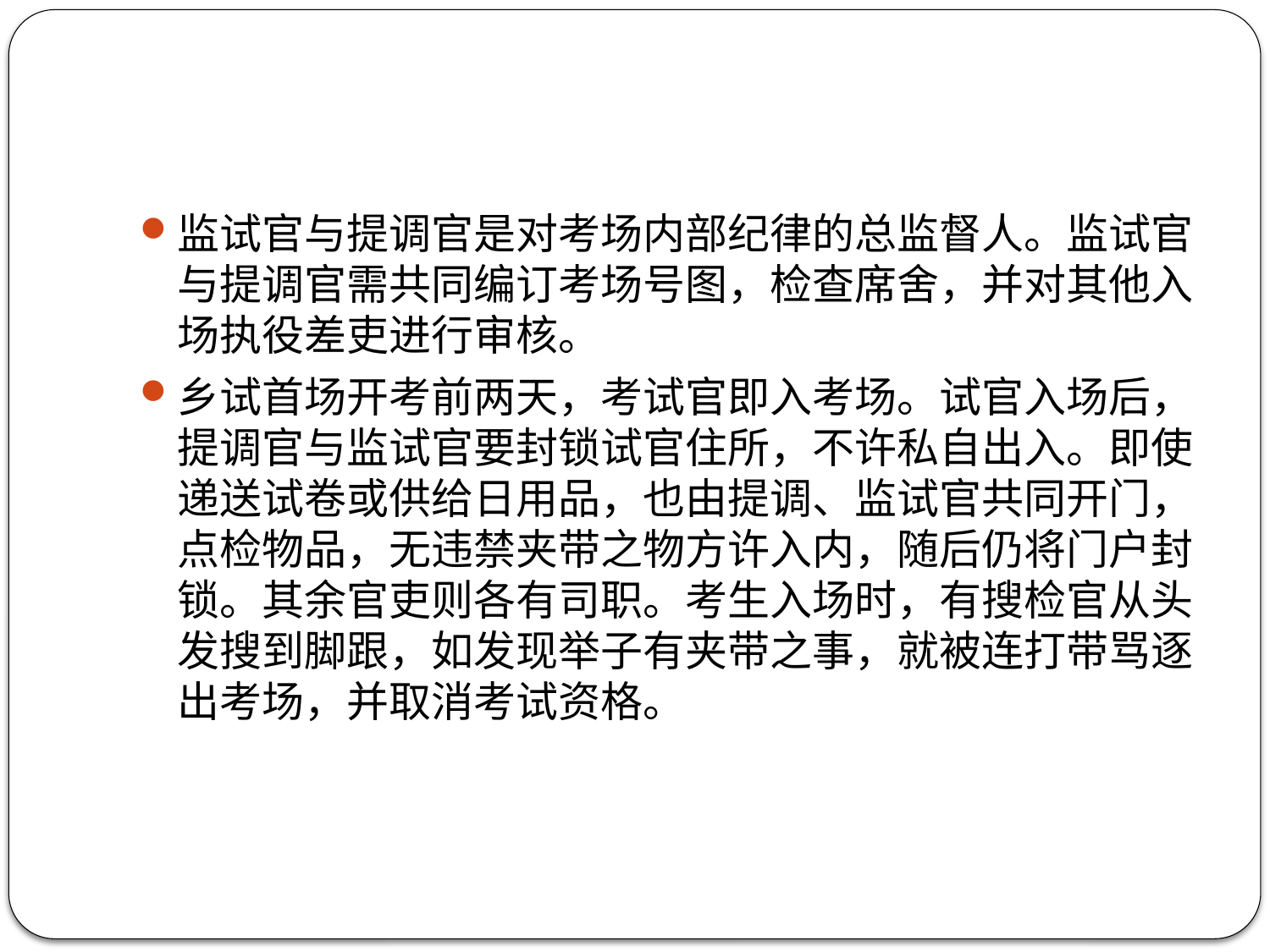

#
监试官与提调官是对考场内部纪律的总监督人。监试官与提调官需共同编订考场号图，检查席舍，并对其他入场执役差吏进行审核。
乡试首场开考前两天，考试官即入考场。试官入场后，提调官与监试官要封锁试官住所，不许私自出入。即使递送试卷或供给日用品，也由提调、监试官共同开门，点检物品，无违禁夹带之物方许入内，随后仍将门户封锁。其余官吏则各有司职。考生入场时，有搜检官从头发搜到脚跟，如发现举子有夹带之事，就被连打带骂逐出考场，并取消考试资格。